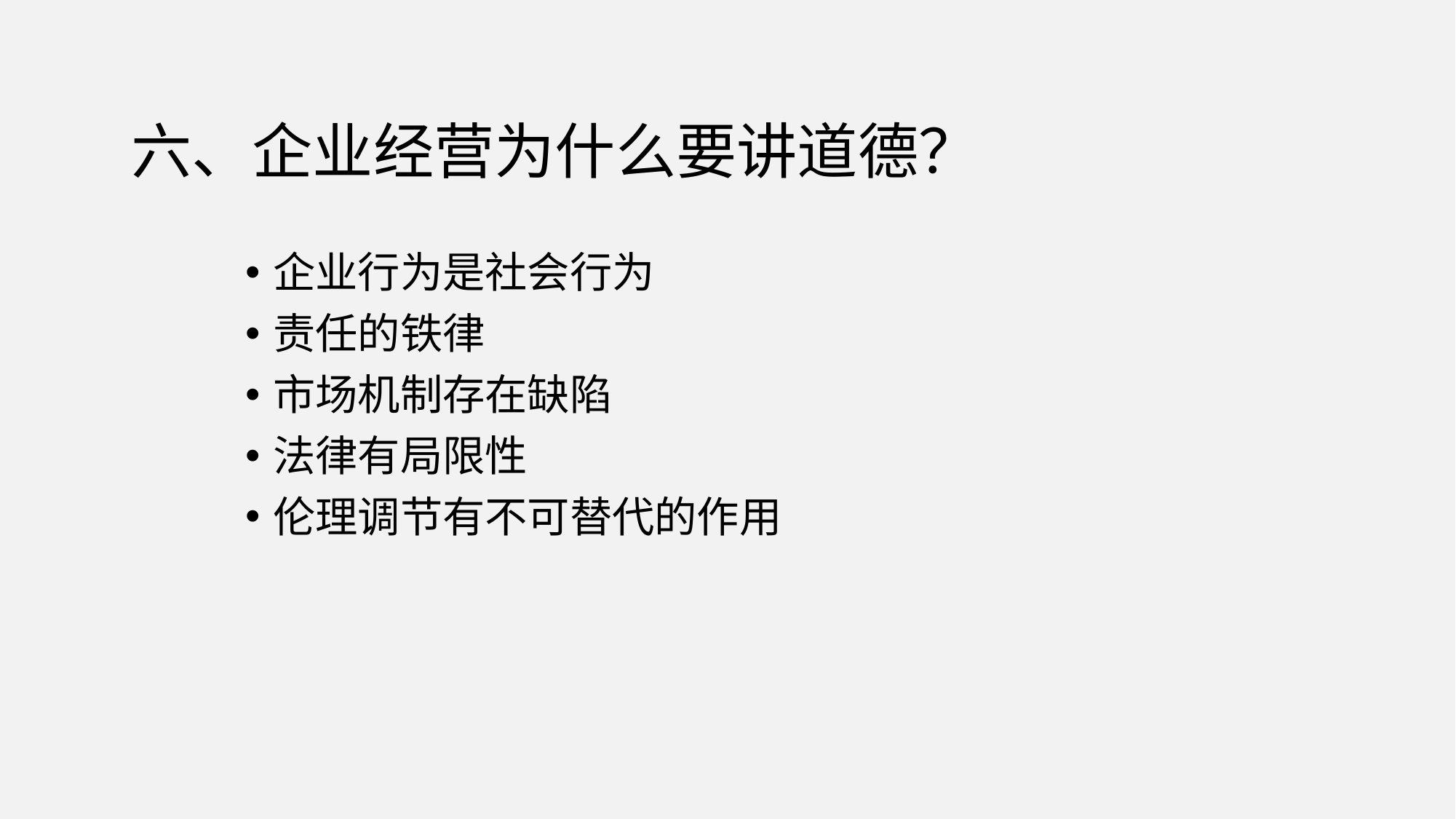

# 六、企业经营为什么要讲道德？
企业行为是社会行为
责任的铁律
市场机制存在缺陷
法律有局限性
伦理调节有不可替代的作用